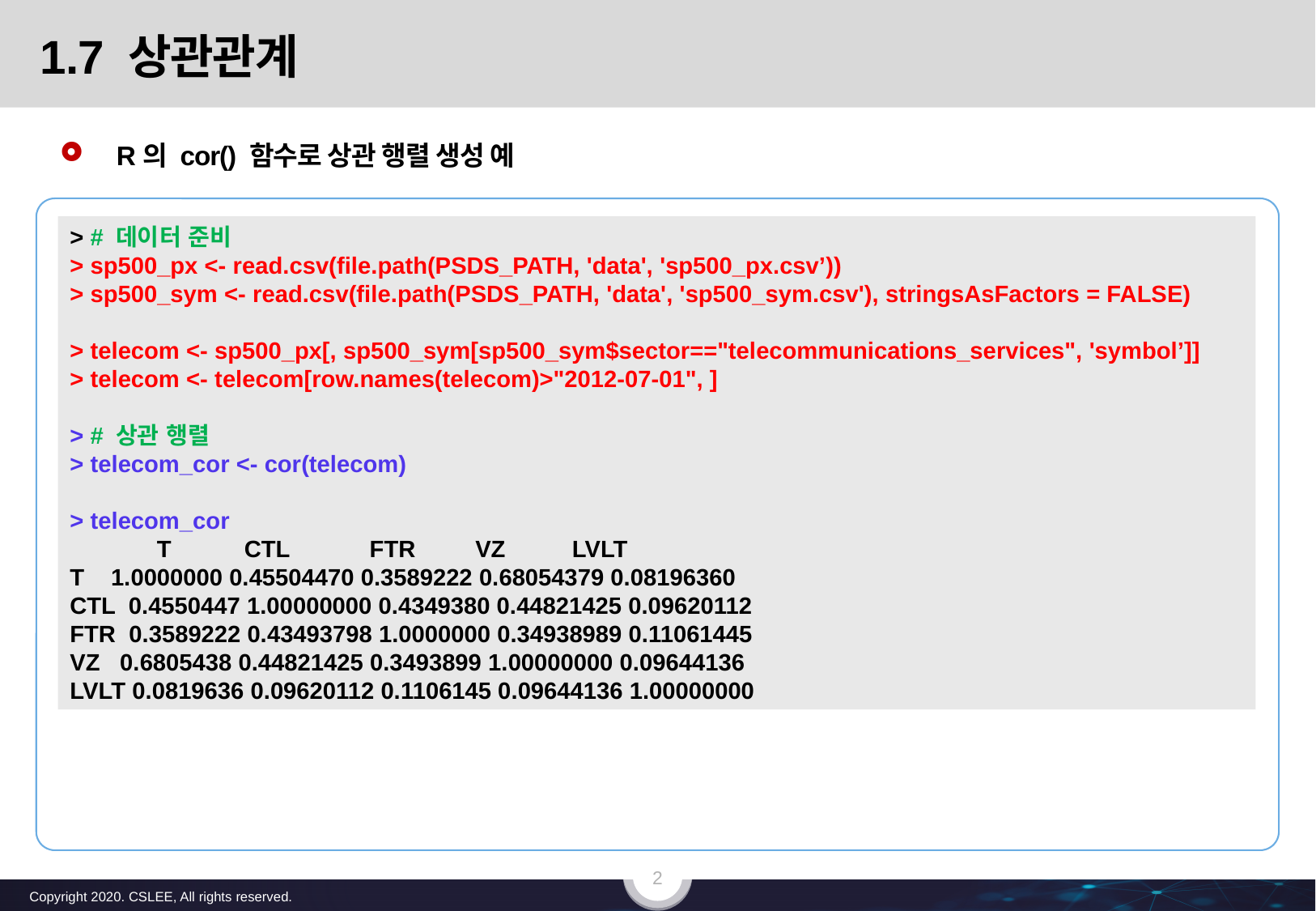

# 1.7 상관관계
R의 cor() 함수로 상관 행렬 생성 예

> # 데이터 준비
> sp500_px <- read.csv(file.path(PSDS_PATH, 'data', 'sp500_px.csv’))
> sp500_sym <- read.csv(file.path(PSDS_PATH, 'data', 'sp500_sym.csv'), stringsAsFactors = FALSE)

> telecom <- sp500_px[, sp500_sym[sp500_sym$sector=="telecommunications_services", 'symbol’]]
> telecom <- telecom[row.names(telecom)>"2012-07-01", ]

> # 상관 행렬
> telecom_cor <- cor(telecom)

> telecom_cor
             T           CTL            FTR         VZ          LVLT
T    1.0000000 0.45504470 0.3589222 0.68054379 0.08196360
CTL  0.4550447 1.00000000 0.4349380 0.44821425 0.09620112
FTR  0.3589222 0.43493798 1.0000000 0.34938989 0.11061445
VZ   0.6805438 0.44821425 0.3493899 1.00000000 0.09644136
LVLT 0.0819636 0.09620112 0.1106145 0.09644136 1.00000000
2